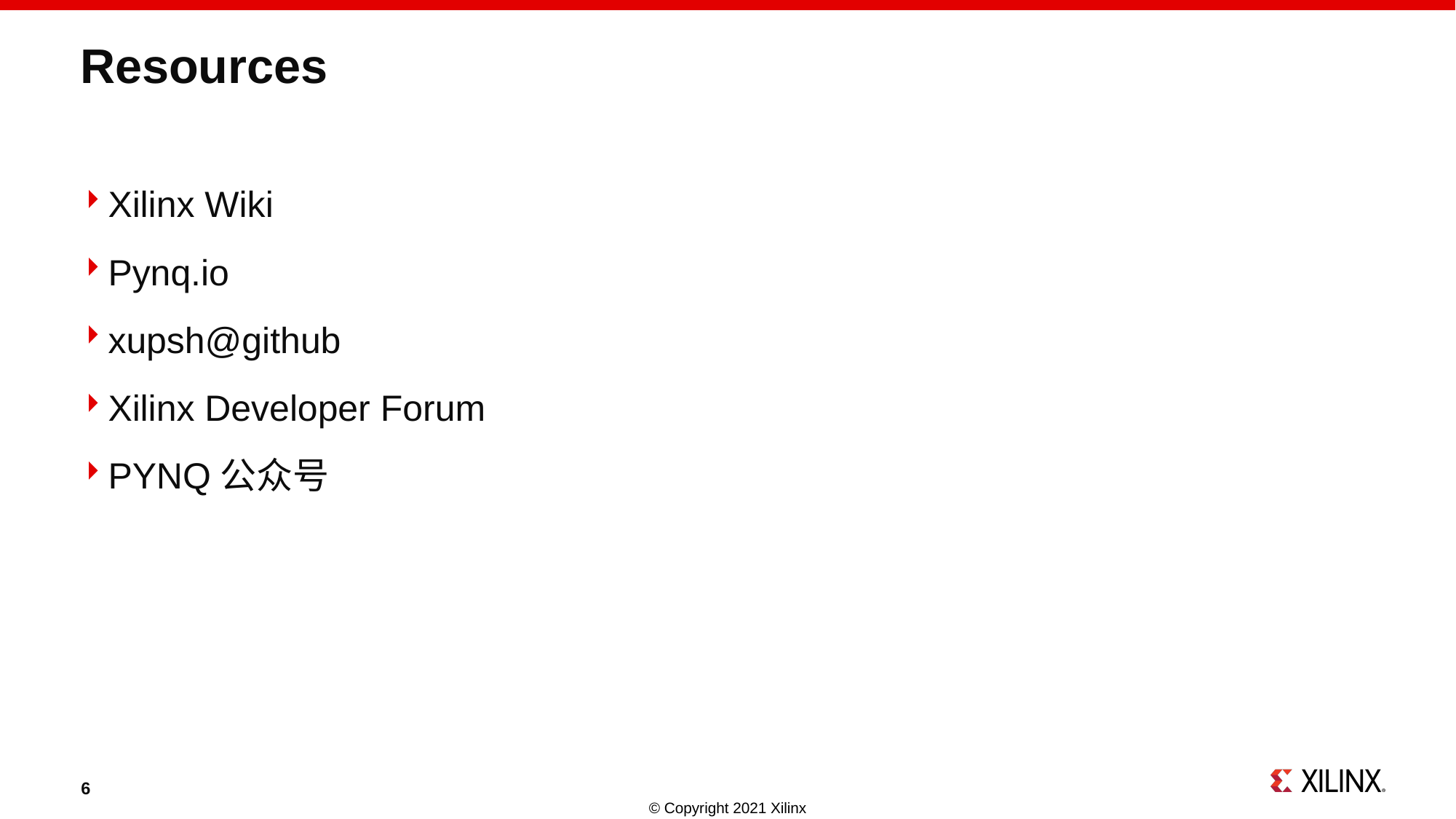

# Resources
Xilinx Wiki
Pynq.io
xupsh@github
Xilinx Developer Forum
PYNQ公众号
6